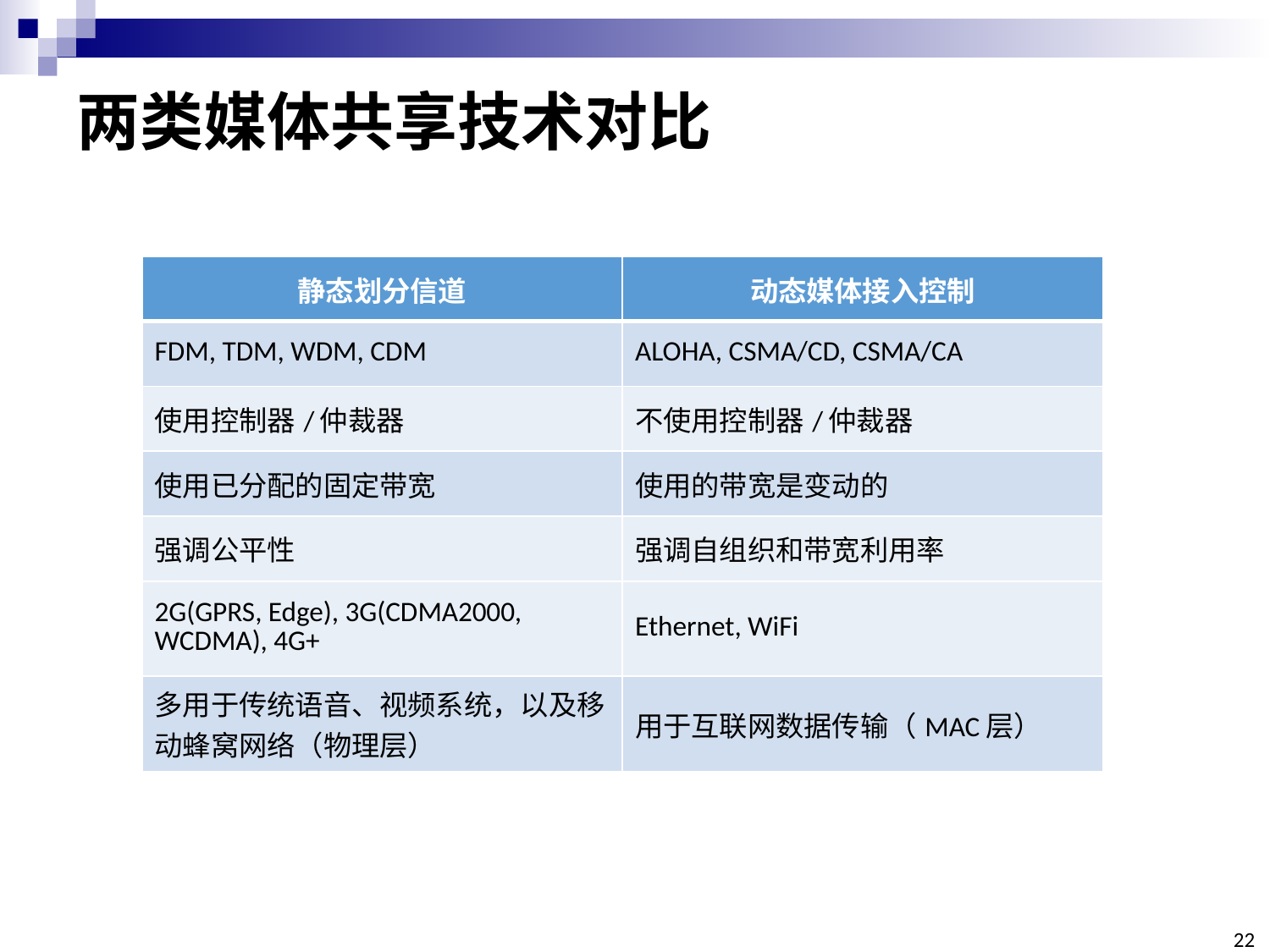

# 两类媒体共享技术对比
| 静态划分信道 | 动态媒体接入控制 |
| --- | --- |
| FDM, TDM, WDM, CDM | ALOHA, CSMA/CD, CSMA/CA |
| 使用控制器/仲裁器 | 不使用控制器/仲裁器 |
| 使用已分配的固定带宽 | 使用的带宽是变动的 |
| 强调公平性 | 强调自组织和带宽利用率 |
| 2G(GPRS, Edge), 3G(CDMA2000, WCDMA), 4G+ | Ethernet, WiFi |
| 多用于传统语音、视频系统，以及移动蜂窝网络（物理层） | 用于互联网数据传输（MAC层） |
22